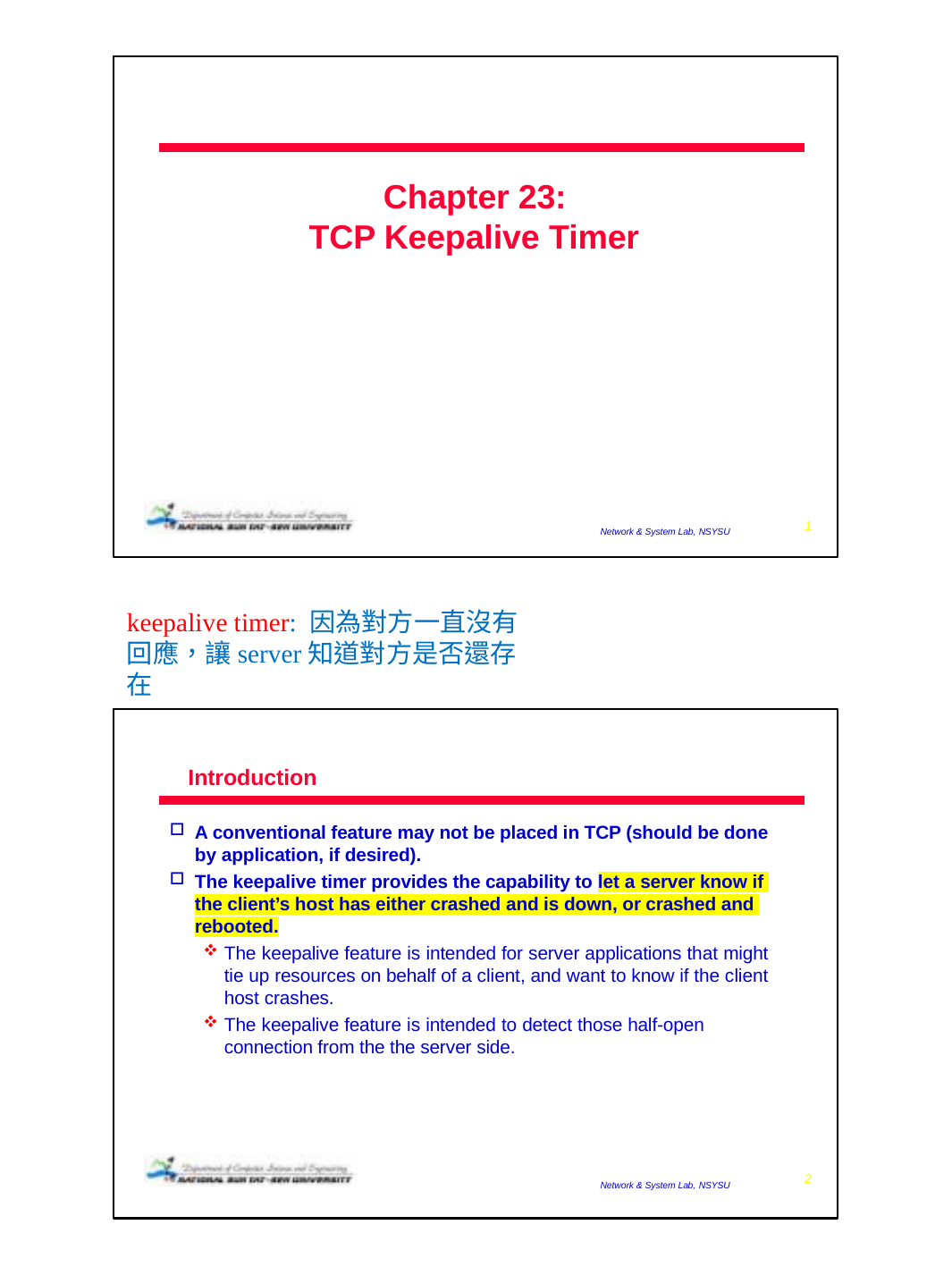

Chapter 23:  TCP Keepalive Timer

2009/1/6
1
Network & System Lab, NSYSU
keepalive timer: 因為對方一直沒有回應，讓server知道對方是否還存在

Introduction

A conventional feature may not be placed in TCP (should be done  by application, if desired).
The keepalive timer provides the capability to let a server know if  the client’s host has either crashed and is down, or crashed and  rebooted.
The keepalive feature is intended for server applications that might  tie up resources on behalf of a client, and want to know if the client  host crashes.
The keepalive feature is intended to detect those half-open  connection from the the server side.

2009/1/6
2
Network & System Lab, NSYSU